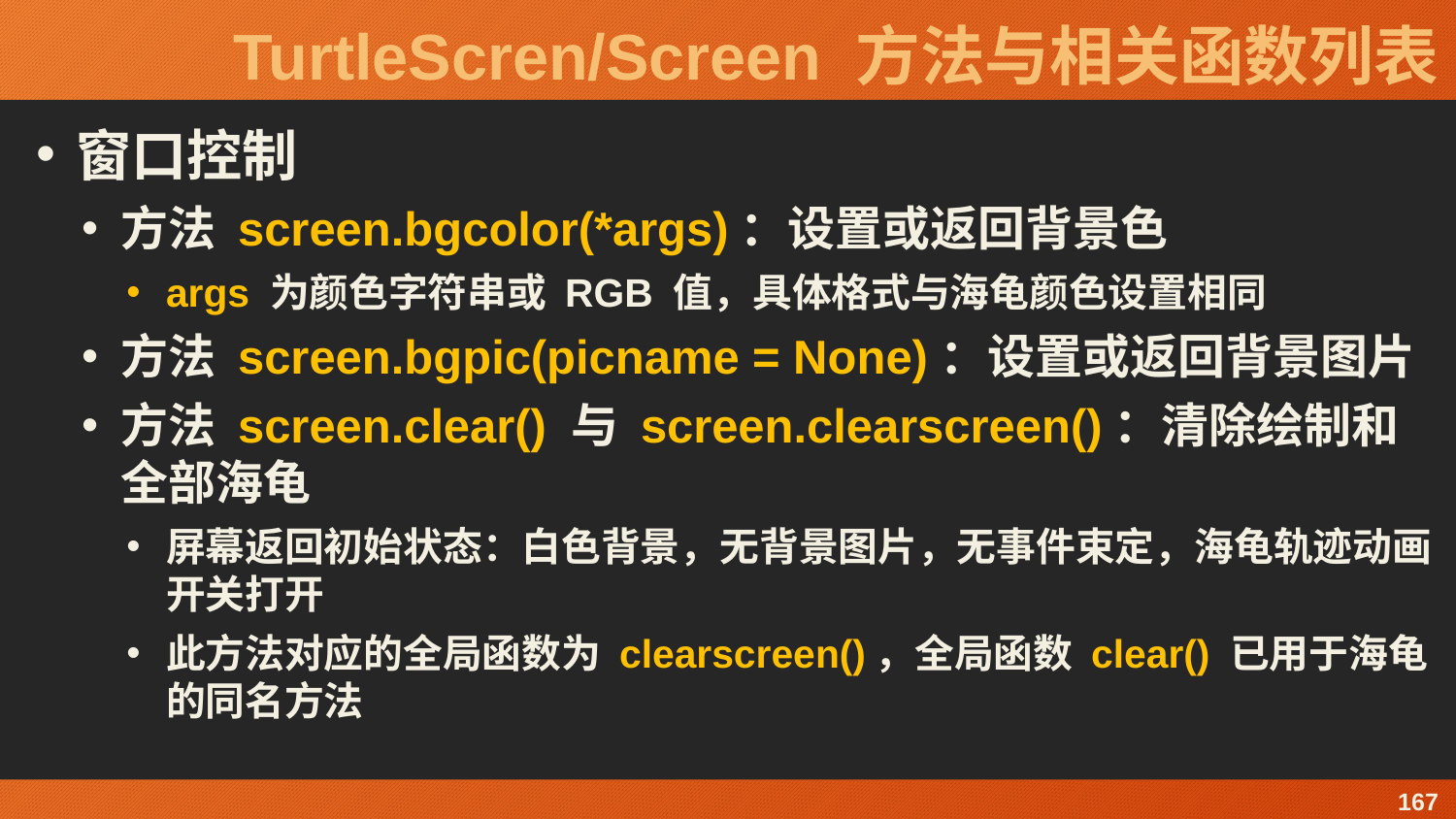

# TurtleScren/Screen 方法与相关函数列表
窗口控制
方法 screen.bgcolor(*args)：设置或返回背景色
args 为颜色字符串或 RGB 值，具体格式与海龟颜色设置相同
方法 screen.bgpic(picname = None)：设置或返回背景图片
方法 screen.clear() 与 screen.clearscreen()：清除绘制和全部海龟
屏幕返回初始状态：白色背景，无背景图片，无事件束定，海龟轨迹动画开关打开
此方法对应的全局函数为 clearscreen()，全局函数 clear() 已用于海龟的同名方法
167